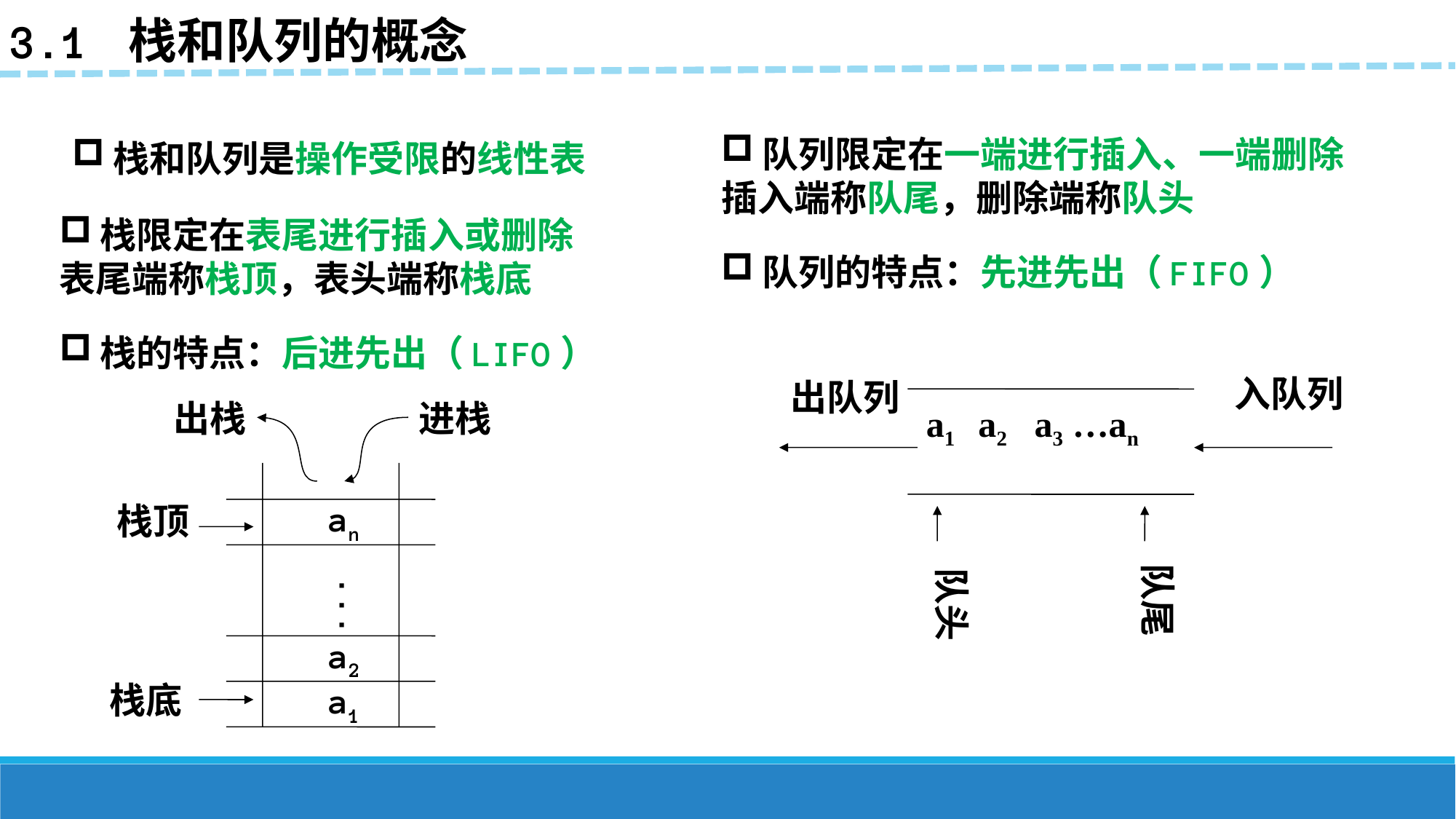

3.1 栈和队列的概念
队列限定在一端进行插入、一端删除
插入端称队尾，删除端称队头
栈和队列是操作受限的线性表
栈限定在表尾进行插入或删除
表尾端称栈顶，表头端称栈底
队列的特点：先进先出（FIFO）
栈的特点：后进先出（LIFO）
入队列
出队列

a1   a2   a3 …an

队尾
队头
出栈
进栈

an
栈顶

...
a2

栈底
a1